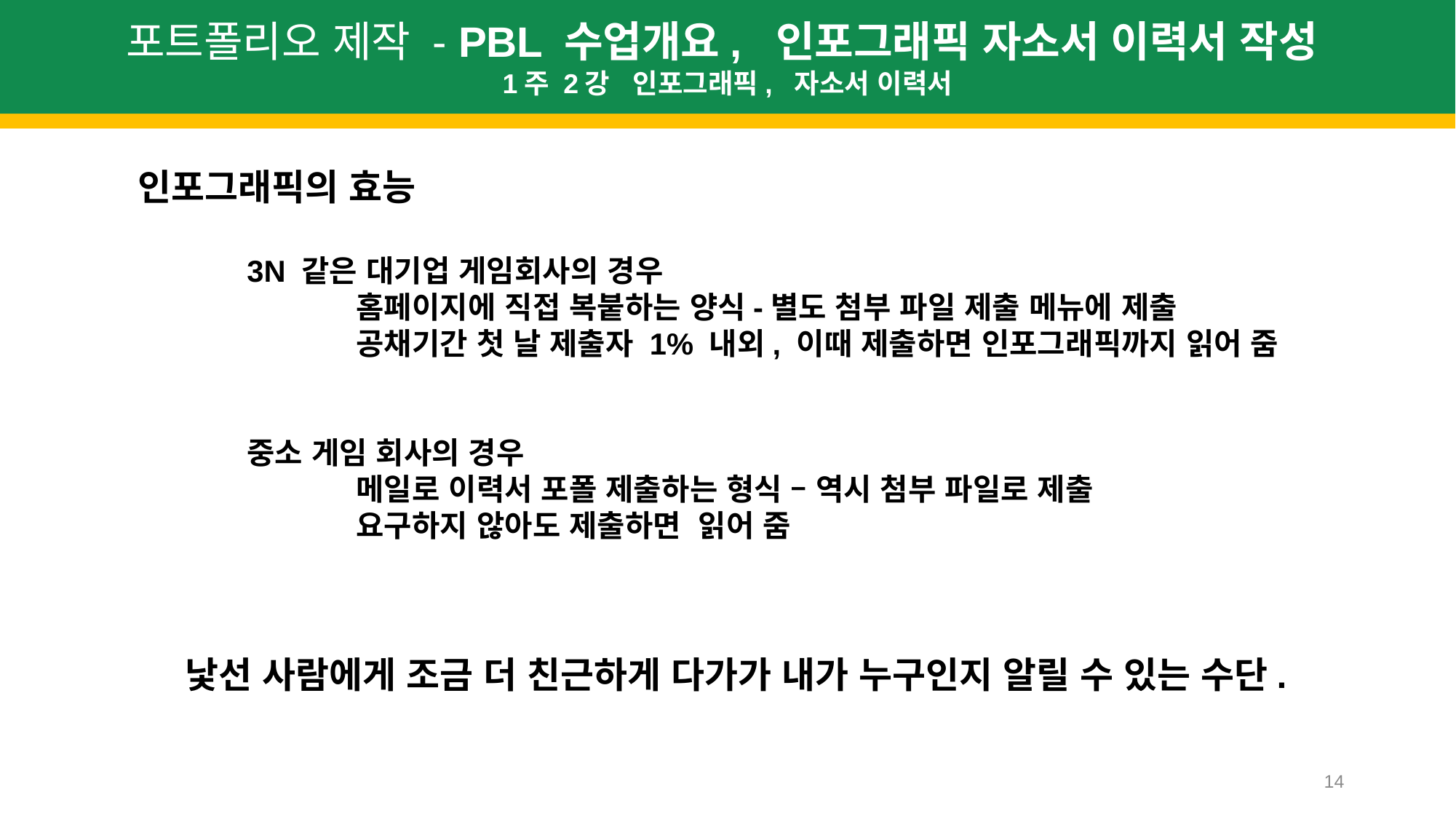

포트폴리오 제작 - PBL 수업개요,  인포그래픽 자소서 이력서 작성
 1주 2강   인포그래픽,  자소서 이력서
인포그래픽의 효능

 	3N 같은 대기업 게임회사의 경우
          		홈페이지에 직접 복붙하는 양식-별도 첨부 파일 제출 메뉴에 제출
		공채기간 첫 날 제출자 1% 내외, 이때 제출하면 인포그래픽까지 읽어 줌

	중소 게임 회사의 경우
		메일로 이력서 포폴 제출하는 형식 – 역시 첨부 파일로 제출
		요구하지 않아도 제출하면  읽어 줌

낯선 사람에게 조금 더 친근하게 다가가 내가 누구인지 알릴 수 있는 수단.

14